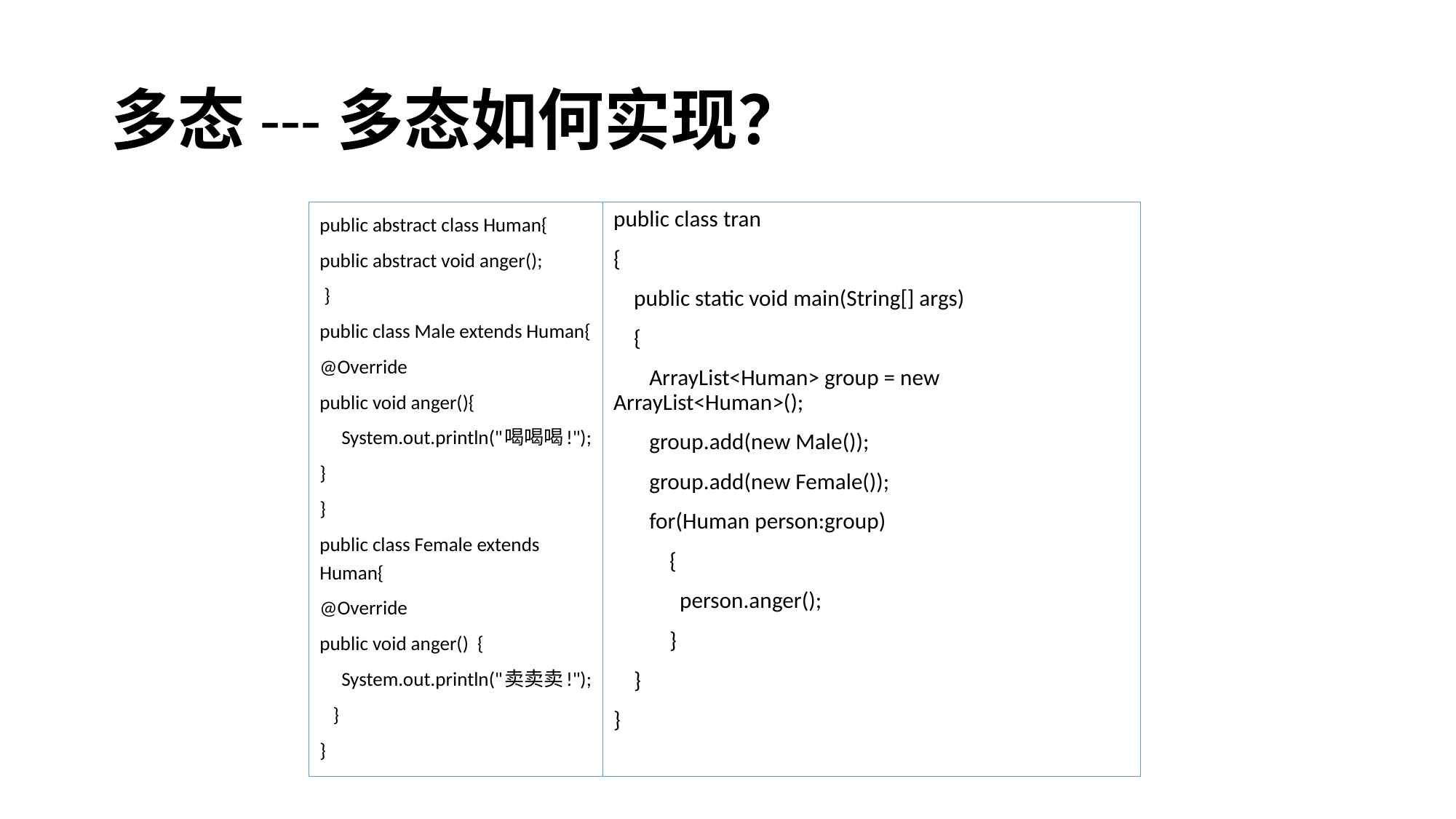

# 多态---多态如何实现？
public class tran
{
    public static void main(String[] args)
    {
       ArrayList<Human> group = new ArrayList<Human>();
       group.add(new Male());
       group.add(new Female());
       for(Human person:group)
           {
             person.anger();
           }
    }
}
public abstract class Human{
public abstract void anger();
 }
public class Male extends Human{
@Override
public void anger(){
     System.out.println("喝喝喝!");
}
}
public class Female extends Human{
@Override
public void anger()  {
     System.out.println("卖卖卖!");
   }
}